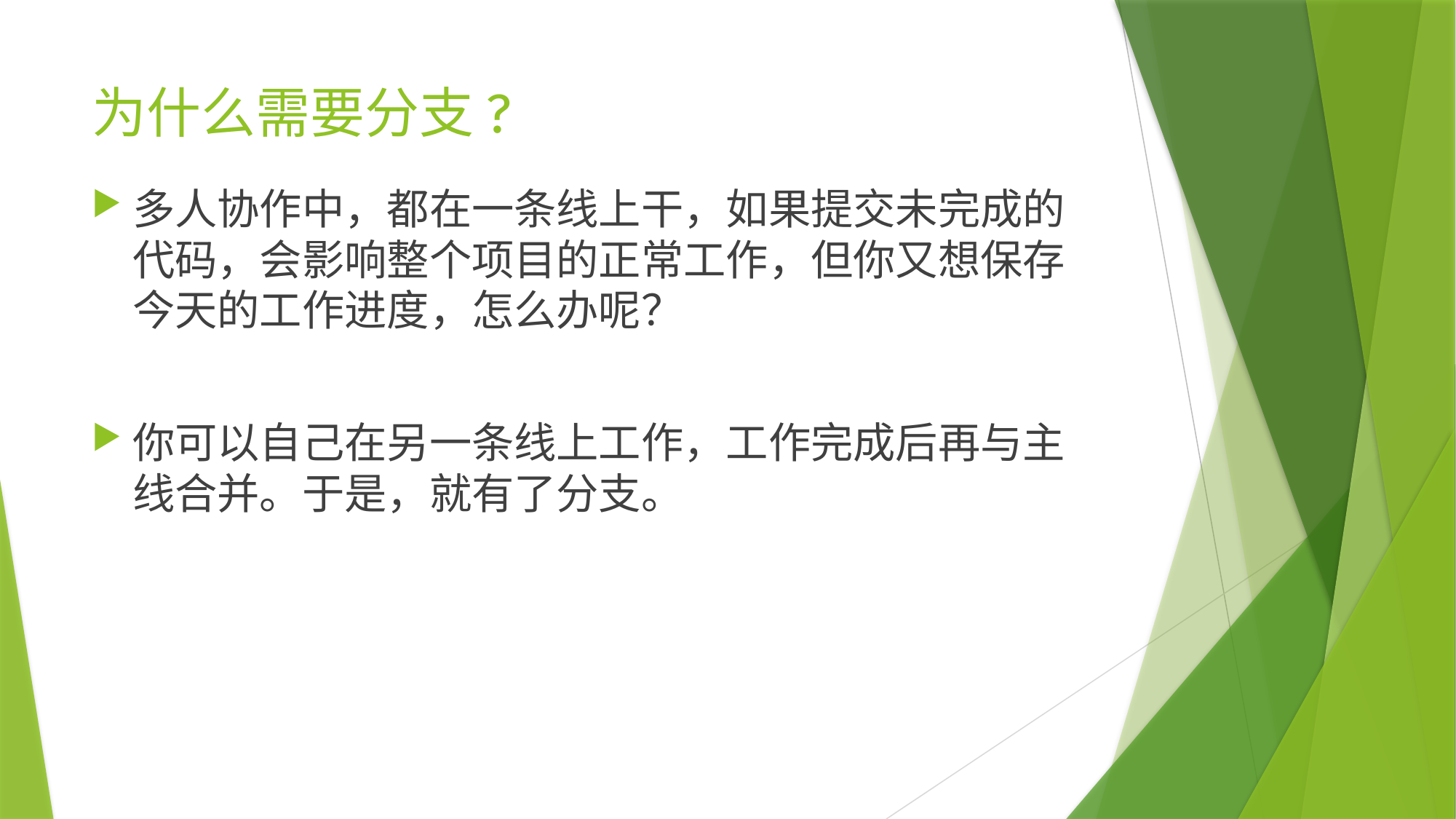

# 为什么需要分支?
多人协作中，都在一条线上干，如果提交未完成的代码，会影响整个项目的正常工作，但你又想保存今天的工作进度，怎么办呢？

你可以自己在另一条线上工作，工作完成后再与主线合并。于是，就有了分支。